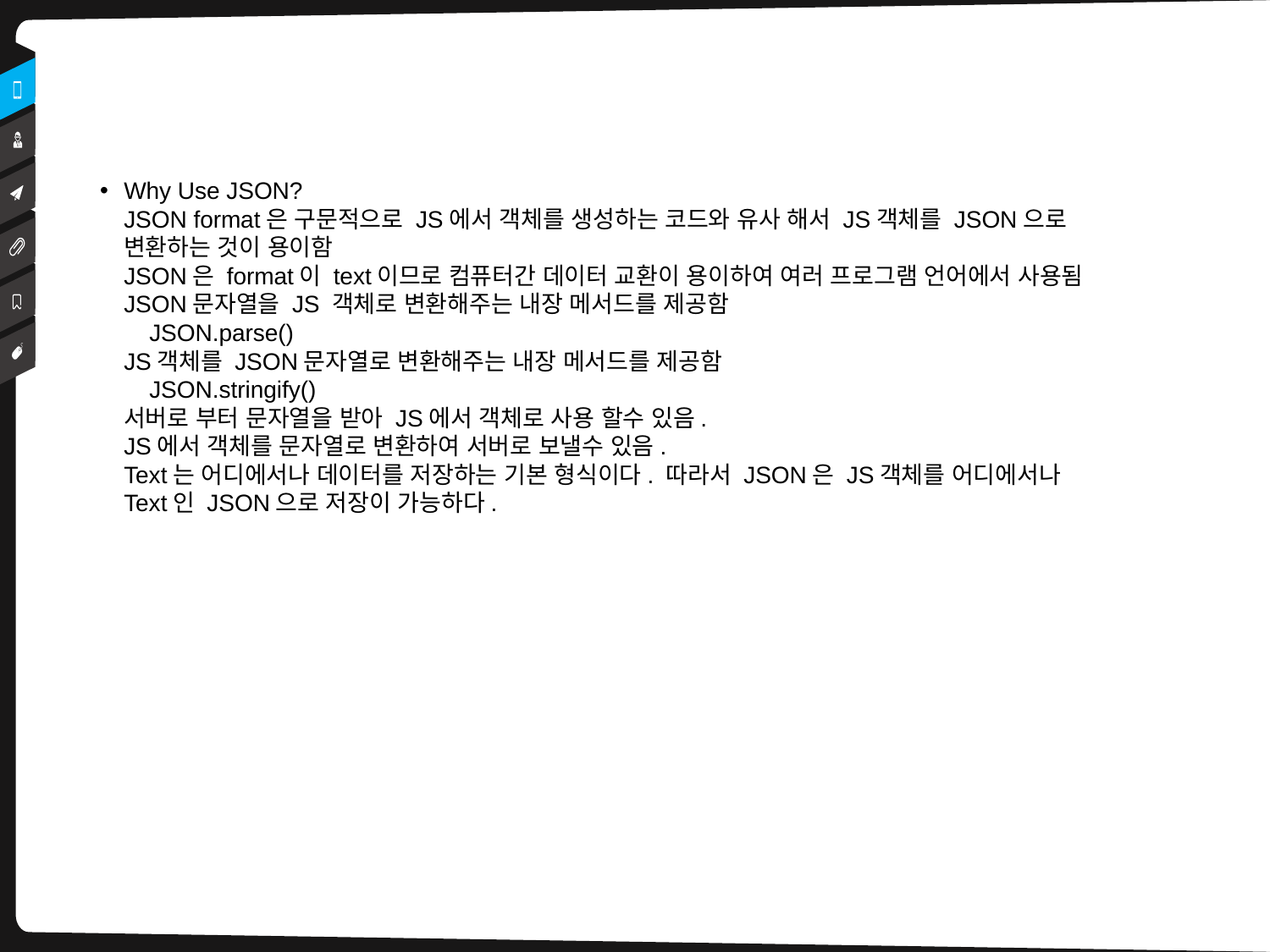

Why Use JSON?
JSON format은 구문적으로 JS에서 객체를 생성하는 코드와 유사 해서 JS객체를 JSON으로
변환하는 것이 용이함
JSON은 format이 text이므로 컴퓨터간 데이터 교환이 용이하여 여러 프로그램 언어에서 사용됨
JSON문자열을 JS 객체로 변환해주는 내장 메서드를 제공함
   JSON.parse()
JS객체를 JSON문자열로 변환해주는 내장 메서드를 제공함
   JSON.stringify()
서버로 부터 문자열을 받아 JS에서 객체로 사용 할수 있음.
JS에서 객체를 문자열로 변환하여 서버로 보낼수 있음.
Text는 어디에서나 데이터를 저장하는 기본 형식이다. 따라서 JSON은 JS객체를 어디에서나
Text인 JSON으로 저장이 가능하다.